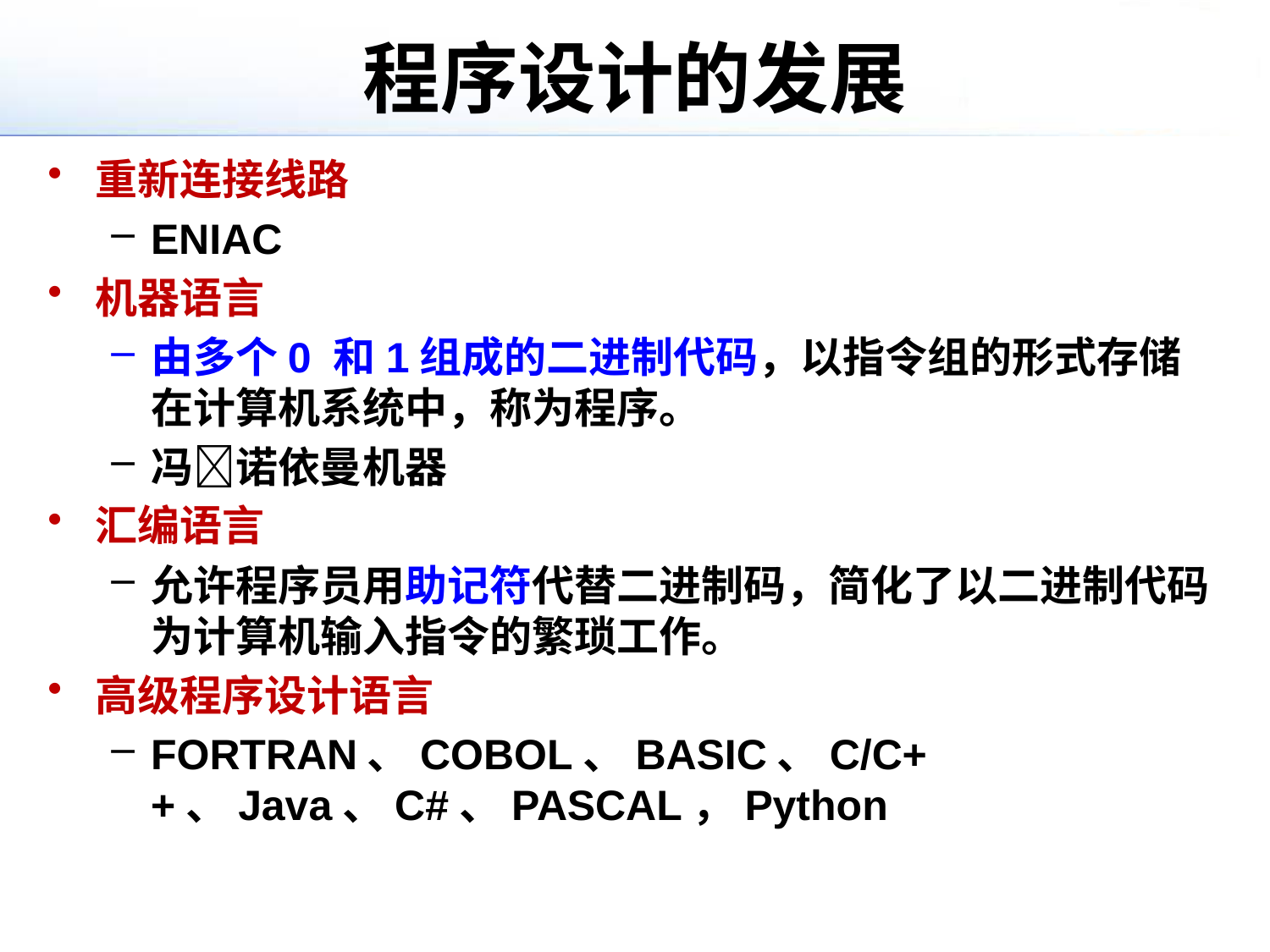

# 程序设计的发展
重新连接线路
ENIAC
机器语言
由多个0 和1组成的二进制代码，以指令组的形式存储在计算机系统中，称为程序。
冯⋅诺依曼机器
汇编语言
允许程序员用助记符代替二进制码，简化了以二进制代码为计算机输入指令的繁琐工作。
高级程序设计语言
FORTRAN、COBOL、BASIC、C/C++、Java、C#、PASCAL，Python